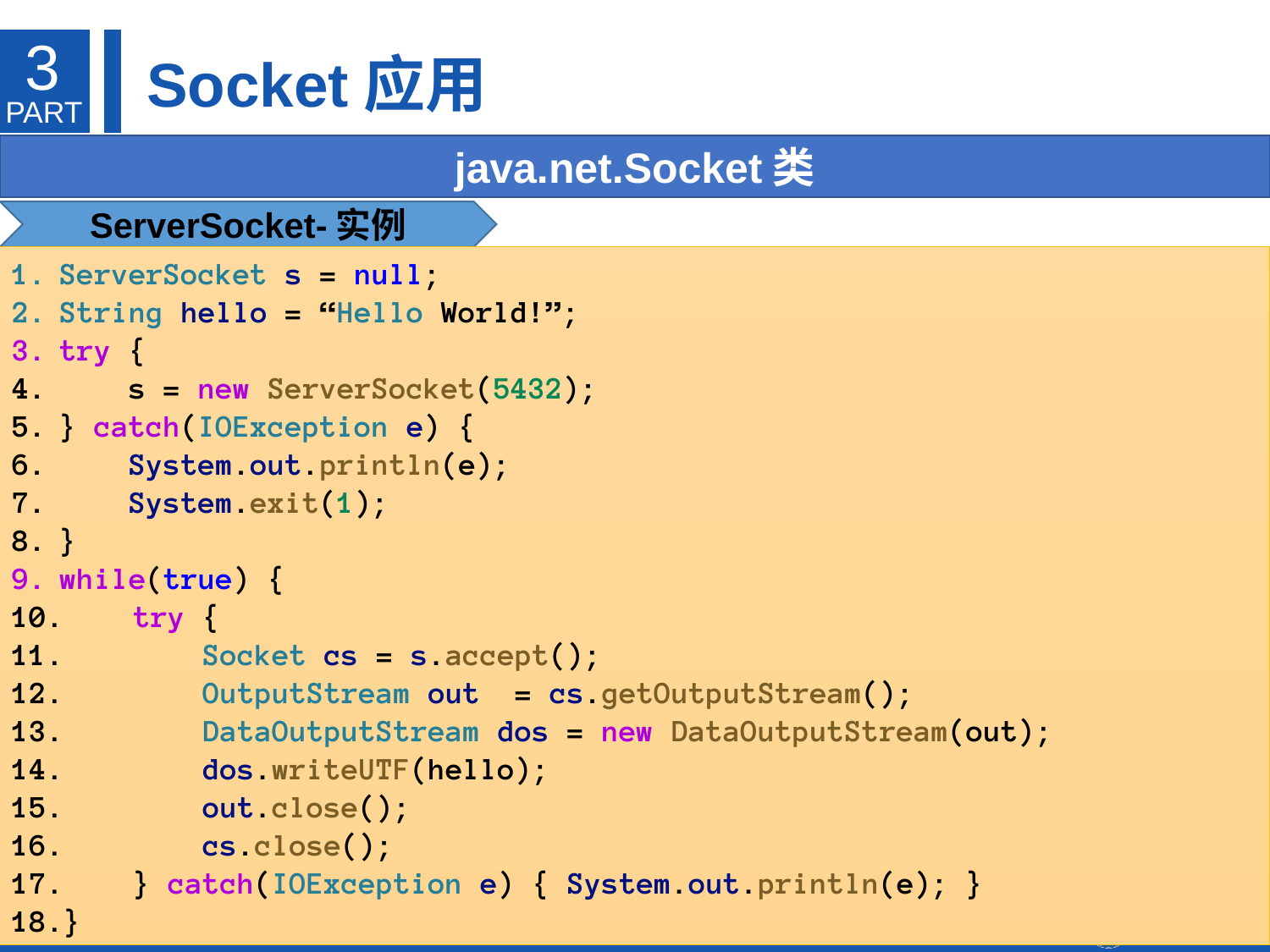

3
Socket应用
PART
java.net.Socket类
ServerSocket-实例
ServerSocket s = null;
String hello = “Hello World!”;
try {
    s = new ServerSocket(5432);
} catch(IOException e) {
    System.out.println(e);
    System.exit(1);
}
while(true) {
    try {
        Socket cs = s.accept();
        OutputStream out  = cs.getOutputStream();
        DataOutputStream dos = new DataOutputStream(out);
        dos.writeUTF(hello);
        out.close();
        cs.close();
    } catch(IOException e) { System.out.println(e); }
}